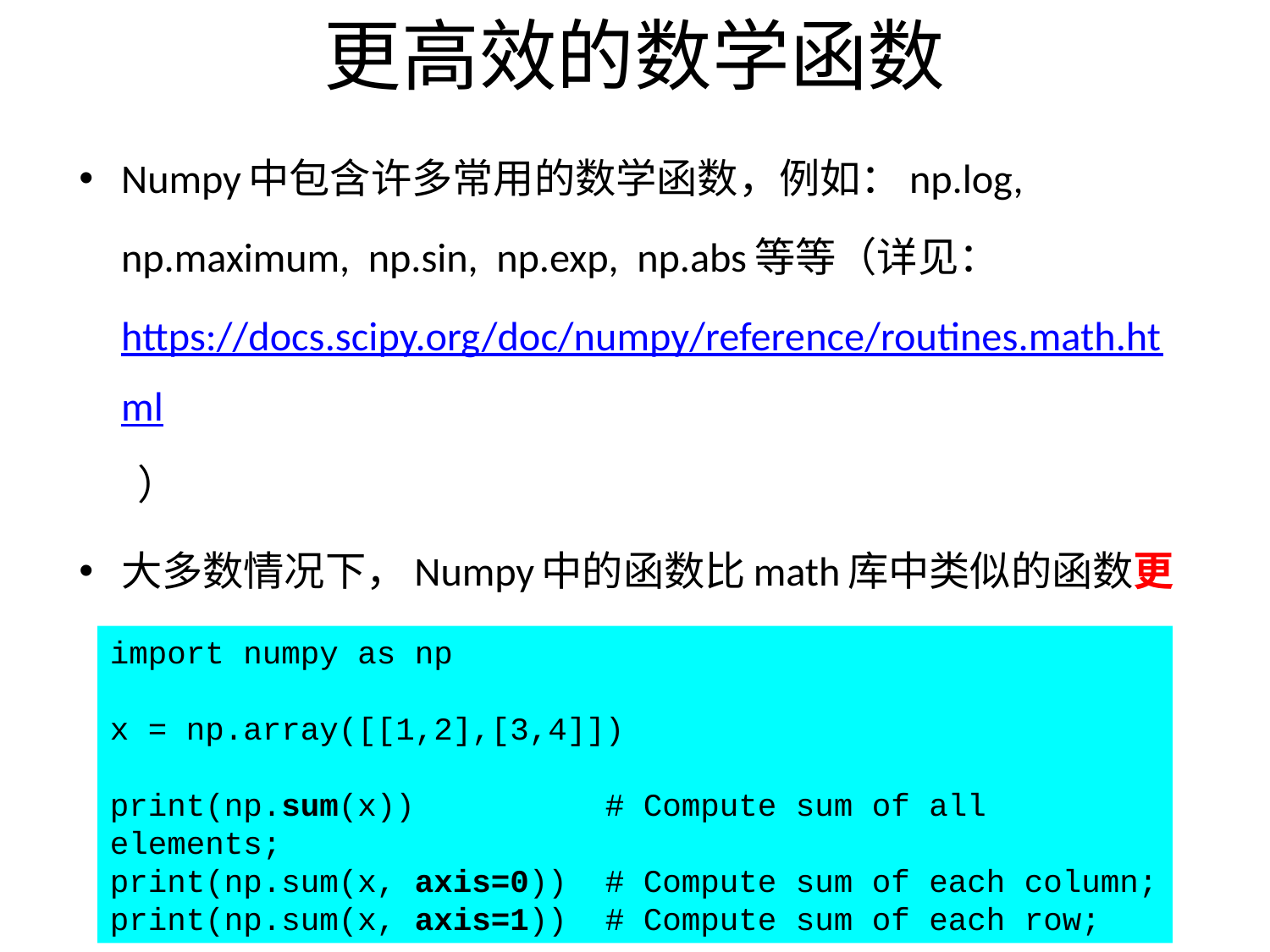

# 更高效的数学函数
Numpy中包含许多常用的数学函数，例如：np.log,  np.maximum,  np.sin,  np.exp,  np.abs等等（详见： https://docs.scipy.org/doc/numpy/reference/routines.math.html ）
大多数情况下，Numpy中的函数比math库中类似的函数更高效，尤其是处理大规模数据时
import numpy as np

x = np.array([[1,2],[3,4]])

print(np.sum(x))          # Compute sum of all elements;
print(np.sum(x, axis=0))  # Compute sum of each column;
print(np.sum(x, axis=1))  # Compute sum of each row;